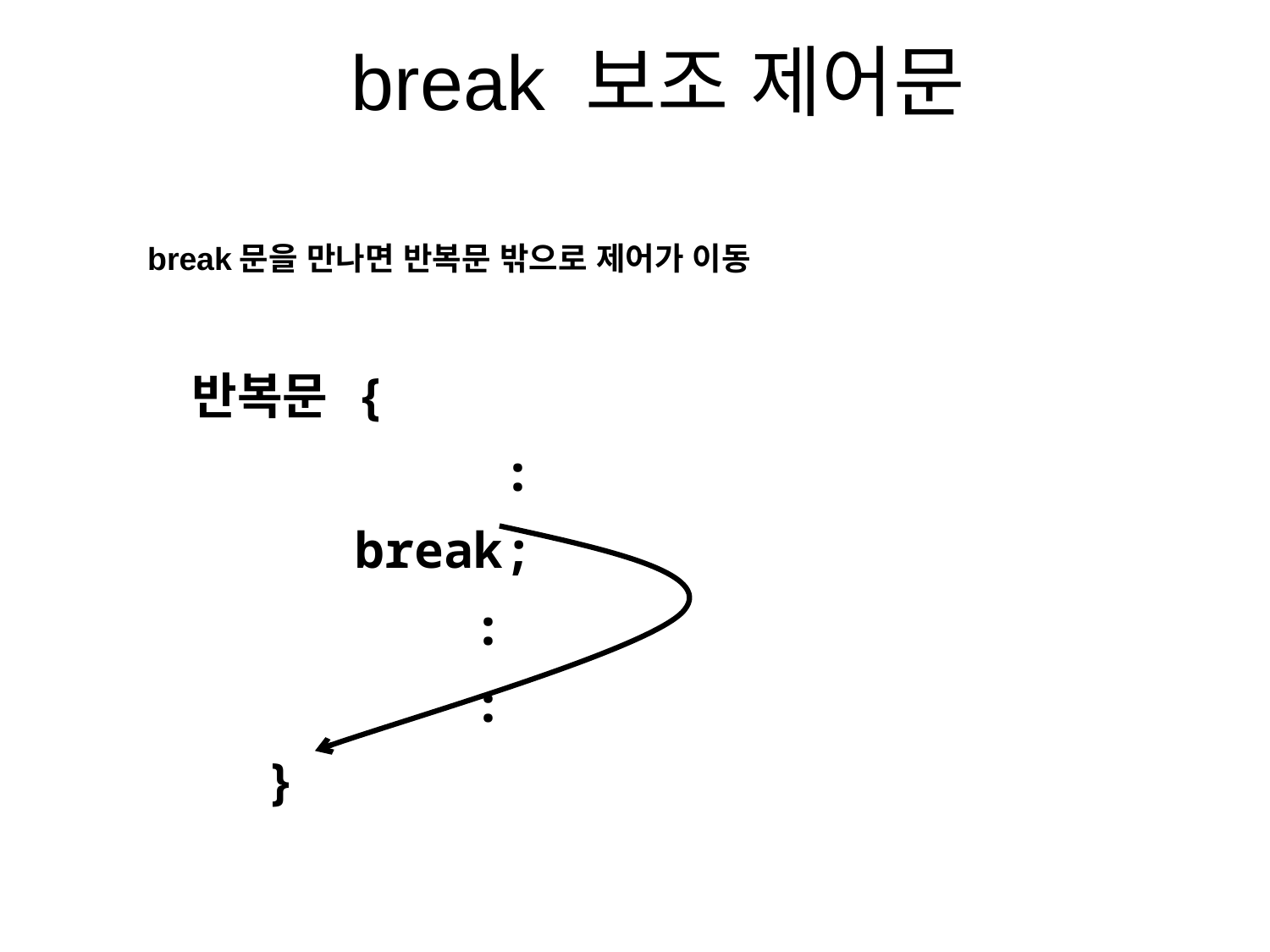

# break 보조 제어문
break문을 만나면 반복문 밖으로 제어가 이동

| 반복문 {             :        break;            :            :   } |
| --- |